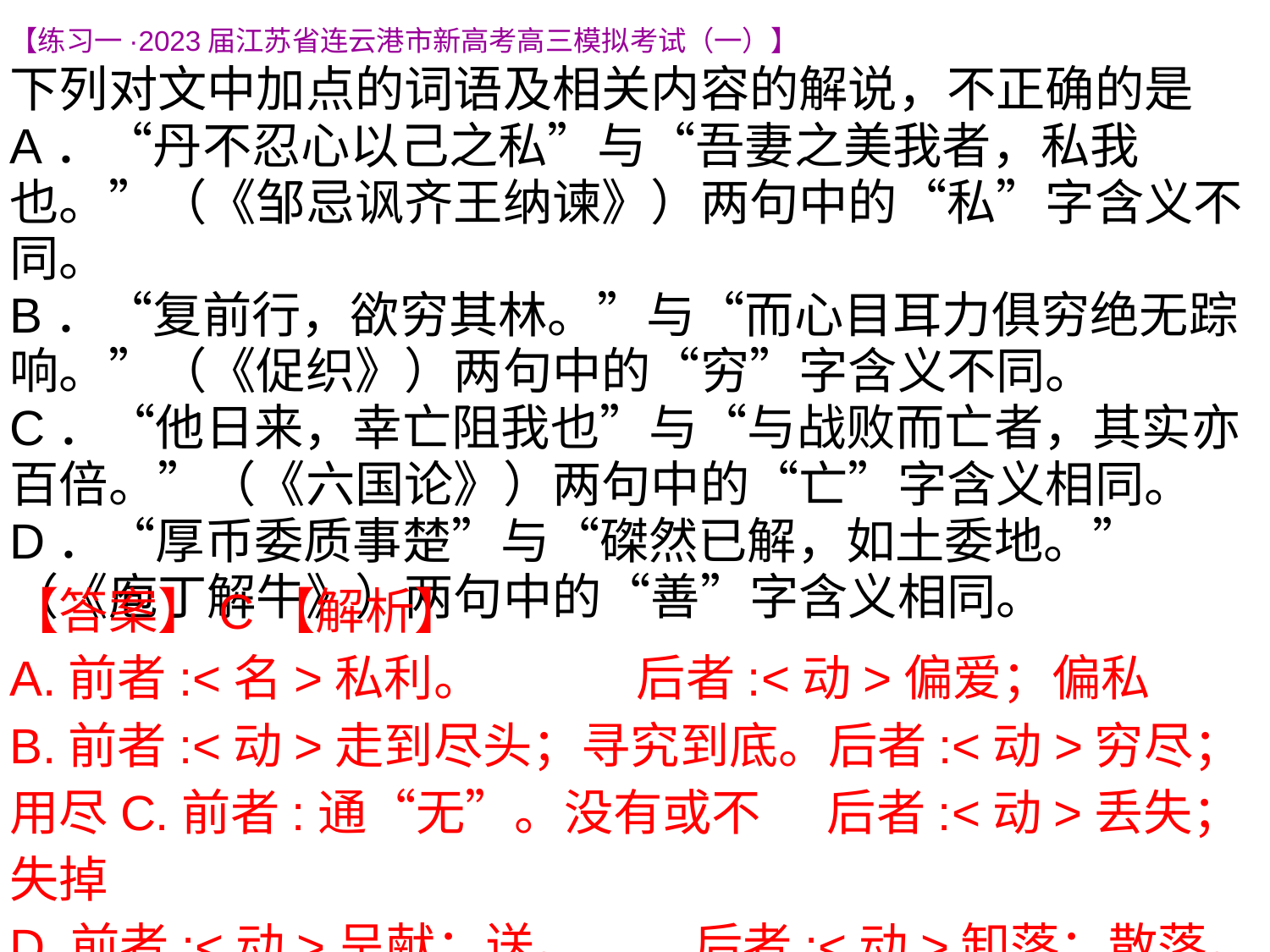

【练习一·2023届江苏省连云港市新高考高三模拟考试（一）】
下列对文中加点的词语及相关内容的解说，不正确的是
A．“丹不忍心以己之私”与“吾妻之美我者，私我也。”（《邹忌讽齐王纳谏》）两句中的“私”字含义不同。
B．“复前行，欲穷其林。”与“而心目耳力俱穷绝无踪响。”（《促织》）两句中的“穷”字含义不同。
C．“他日来，幸亡阻我也”与“与战败而亡者，其实亦百倍。”（《六国论》）两句中的“亡”字含义相同。
D．“厚币委质事楚”与“磔然已解，如土委地。”（《庖丁解牛》）两句中的“善”字含义相同。
【答案】C【解析】
A.前者:<名>私利。              后者:<动>偏爱；偏私
B.前者:<动>走到尽头；寻究到底。后者:<动>穷尽；用尽C.前者:通“无”。没有或不      后者:<动>丢失；失掉
D.前者:<动>呈献；送。          后者:<动>卸落；散落。